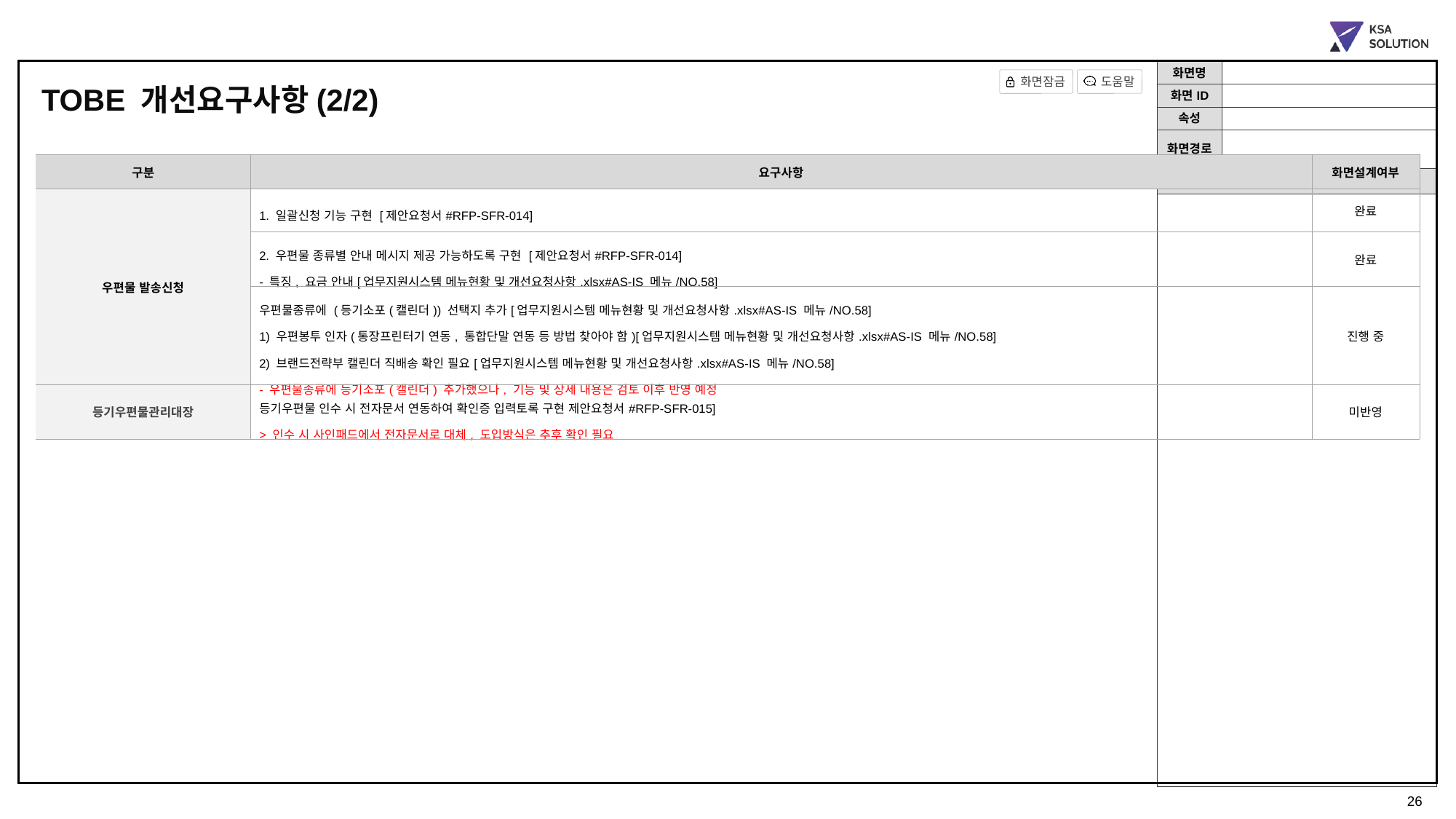

TOBE 개선요구사항(2/2)
| 구분 | 요구사항 | 화면설계여부 |
| --- | --- | --- |
| 우편물 발송신청 | 1. 일괄신청 기능 구현 [제안요청서#RFP-SFR-014] | 완료 |
|  | 2. 우편물 종류별 안내 메시지 제공 가능하도록 구현 [제안요청서#RFP-SFR-014] - 특징, 요금 안내[업무지원시스템 메뉴현황 및 개선요청사항.xlsx#AS-IS 메뉴/NO.58] | 완료 |
|  | 우편물종류에 (등기소포(캘린더)) 선택지 추가[업무지원시스템 메뉴현황 및 개선요청사항.xlsx#AS-IS 메뉴/NO.58] 1) 우편봉투 인자(통장프린터기 연동, 통합단말 연동 등 방법 찾아야 함)[업무지원시스템 메뉴현황 및 개선요청사항.xlsx#AS-IS 메뉴/NO.58] 2) 브랜드전략부 캘린더 직배송 확인 필요[업무지원시스템 메뉴현황 및 개선요청사항.xlsx#AS-IS 메뉴/NO.58] - 우편물종류에 등기소포(캘린더) 추가했으나, 기능 및 상세 내용은 검토 이후 반영 예정 | 진행 중 |
| 등기우편물관리대장 | 등기우편물 인수 시 전자문서 연동하여 확인증 입력토록 구현 제안요청서#RFP-SFR-015] > 인수 시 사인패드에서 전자문서로 대체, 도입방식은 추후 확인 필요 | 미반영 |